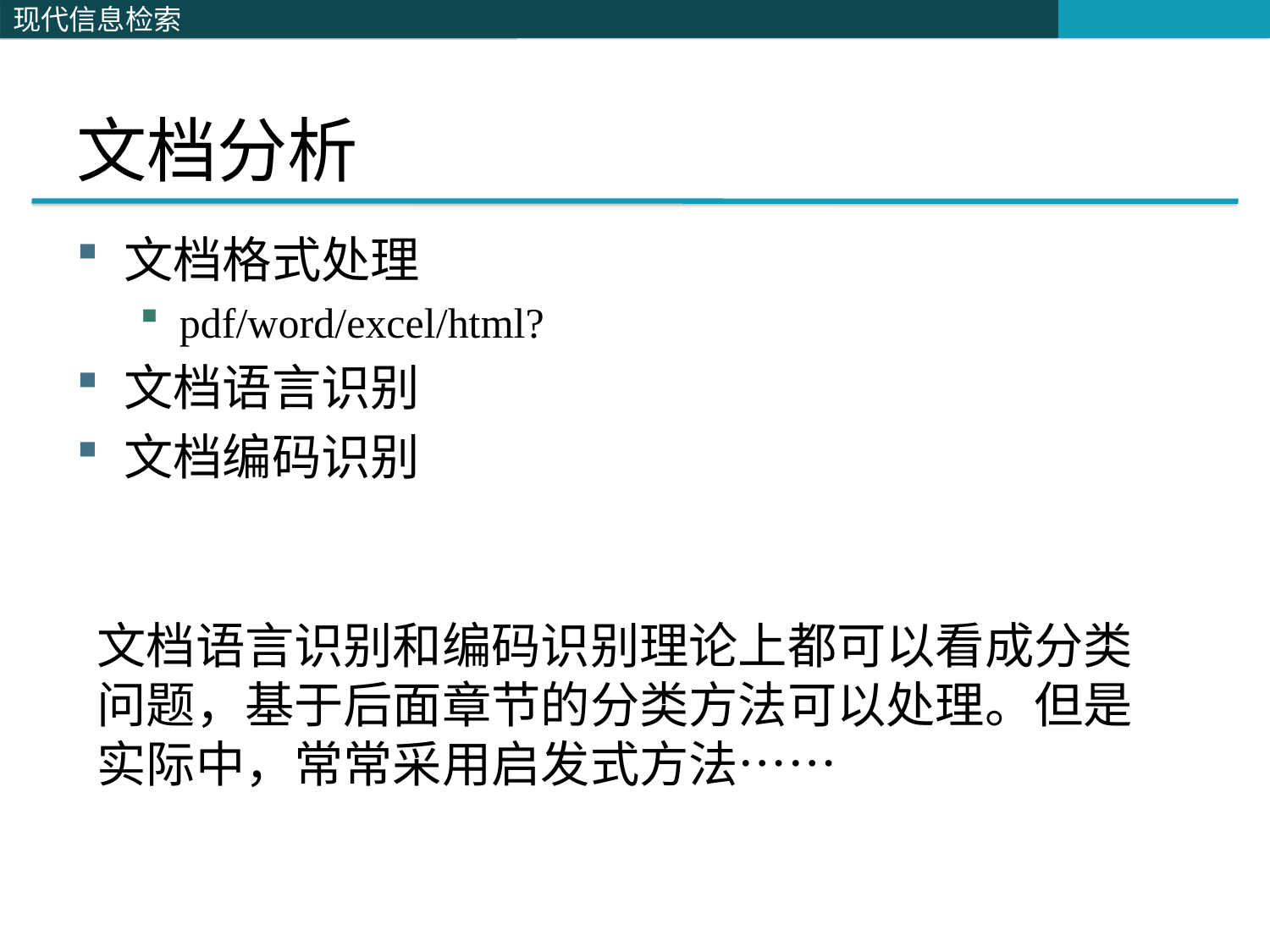

# 文档分析
文档格式处理
pdf/word/excel/html?
文档语言识别
文档编码识别
文档语言识别和编码识别理论上都可以看成分类问题，基于后面章节的分类方法可以处理。但是实际中，常常采用启发式方法……